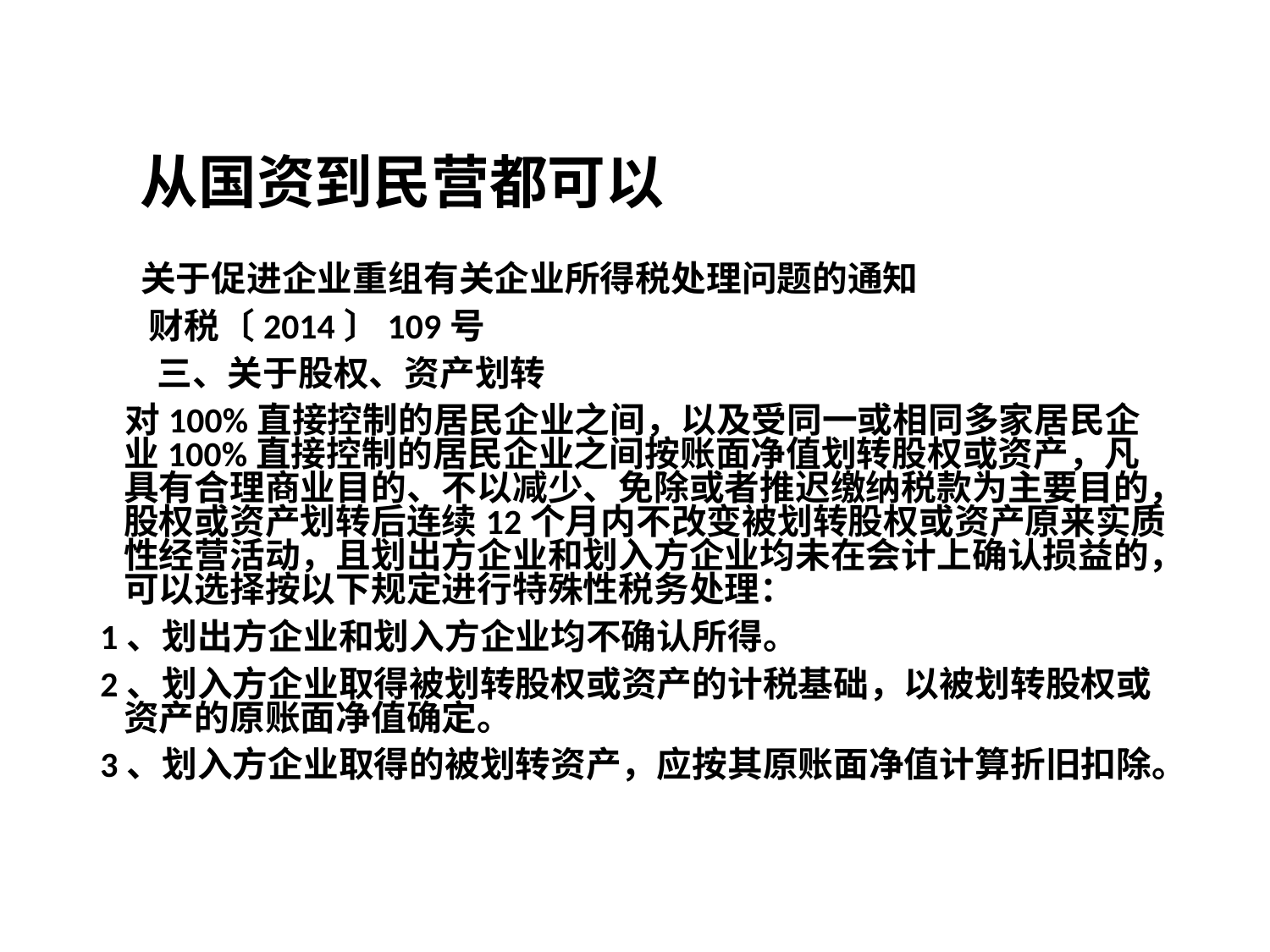

# 从国资到民营都可以

    关于促进企业重组有关企业所得税处理问题的通知
     财税〔2014〕109号
      三、关于股权、资产划转
  对100%直接控制的居民企业之间，以及受同一或相同多家居民企业100%直接控制的居民企业之间按账面净值划转股权或资产，凡具有合理商业目的、不以减少、免除或者推迟缴纳税款为主要目的，股权或资产划转后连续12个月内不改变被划转股权或资产原来实质性经营活动，且划出方企业和划入方企业均未在会计上确认损益的，可以选择按以下规定进行特殊性税务处理：
1、划出方企业和划入方企业均不确认所得。
2、划入方企业取得被划转股权或资产的计税基础，以被划转股权或资产的原账面净值确定。
3、划入方企业取得的被划转资产，应按其原账面净值计算折旧扣除。